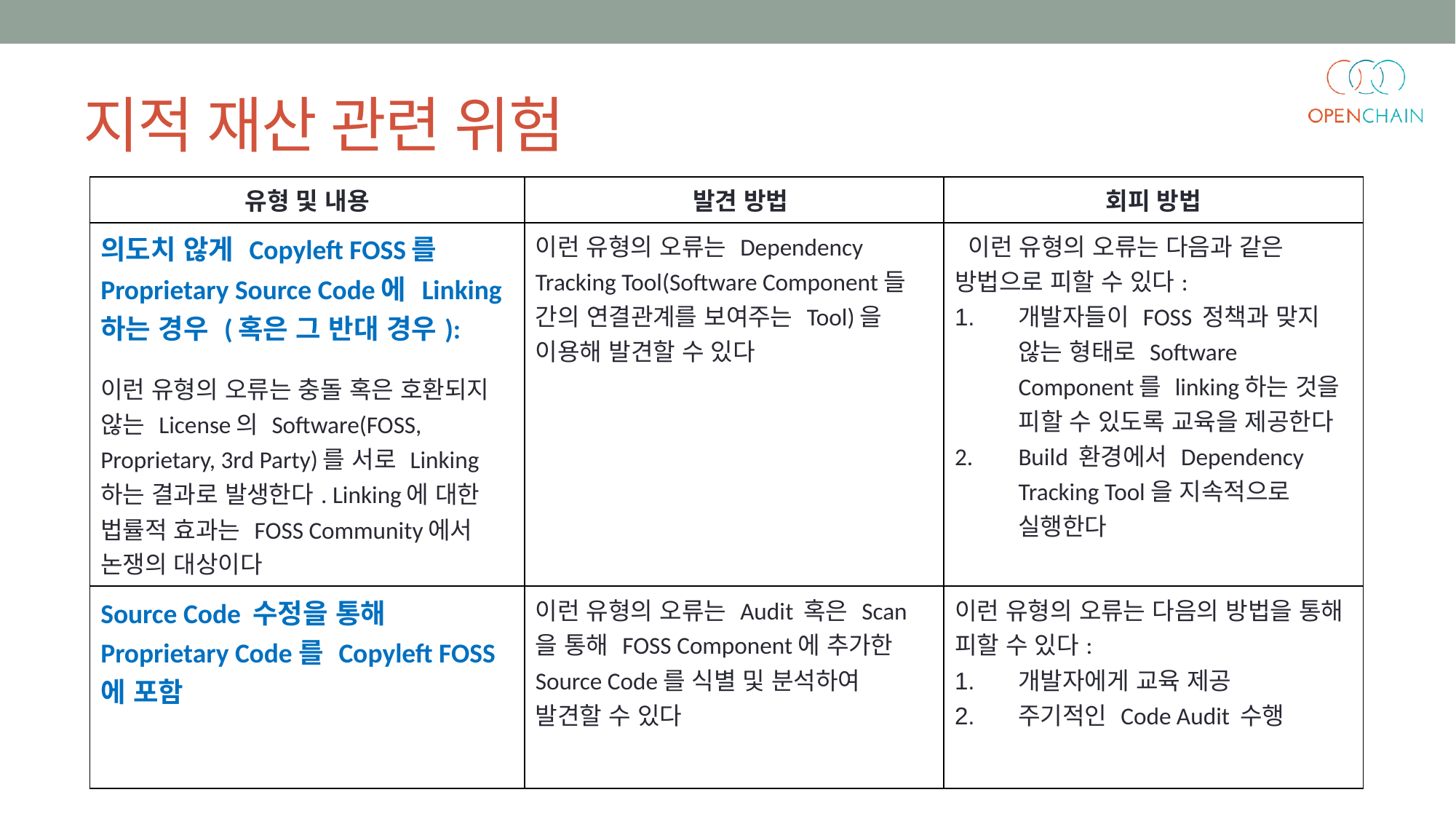

# 지적 재산 관련 위험
| 유형 및 내용 | 발견 방법 | 회피 방법 |
| --- | --- | --- |
| 의도치 않게 Copyleft FOSS를 Proprietary Source Code에 Linking하는 경우 (혹은 그 반대 경우): 이런 유형의 오류는 충돌 혹은 호환되지 않는 License의 Software(FOSS, Proprietary, 3rd Party)를 서로 Linking하는 결과로 발생한다. Linking에 대한 법률적 효과는 FOSS Community에서 논쟁의 대상이다 | 이런 유형의 오류는 Dependency Tracking Tool(Software Component들 간의 연결관계를 보여주는 Tool)을 이용해 발견할 수 있다 | 이런 유형의 오류는 다음과 같은 방법으로 피할 수 있다: 개발자들이 FOSS 정책과 맞지 않는 형태로 Software Component를 linking하는 것을 피할 수 있도록 교육을 제공한다 Build 환경에서 Dependency Tracking Tool을 지속적으로 실행한다 |
| Source Code 수정을 통해 Proprietary Code를 Copyleft FOSS에 포함 | 이런 유형의 오류는 Audit 혹은 Scan을 통해 FOSS Component에 추가한 Source Code를 식별 및 분석하여 발견할 수 있다 | 이런 유형의 오류는 다음의 방법을 통해 피할 수 있다: 개발자에게 교육 제공 주기적인 Code Audit 수행 |